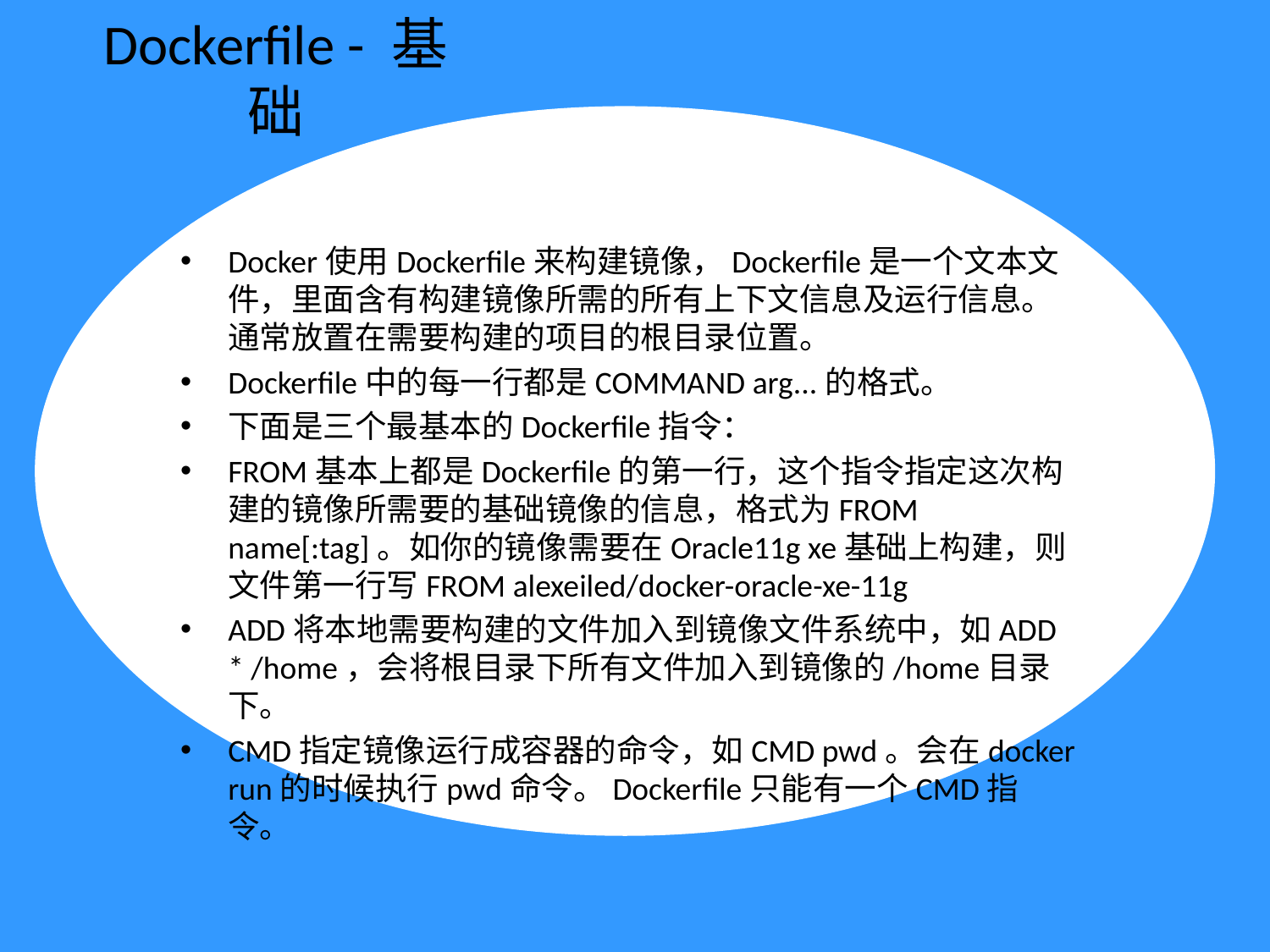

# Dockerfile - 基础
Docker使用Dockerfile来构建镜像，Dockerfile是一个文本文件，里面含有构建镜像所需的所有上下文信息及运行信息。通常放置在需要构建的项目的根目录位置。
Dockerfile中的每一行都是COMMAND arg...的格式。
下面是三个最基本的Dockerfile指令：
FROM基本上都是Dockerfile的第一行，这个指令指定这次构建的镜像所需要的基础镜像的信息，格式为FROM name[:tag]。如你的镜像需要在Oracle11g xe基础上构建，则文件第一行写FROM alexeiled/docker-oracle-xe-11g
ADD将本地需要构建的文件加入到镜像文件系统中，如ADD * /home，会将根目录下所有文件加入到镜像的/home目录下。
CMD指定镜像运行成容器的命令，如CMD pwd。会在docker run的时候执行pwd命令。Dockerfile只能有一个CMD指令。